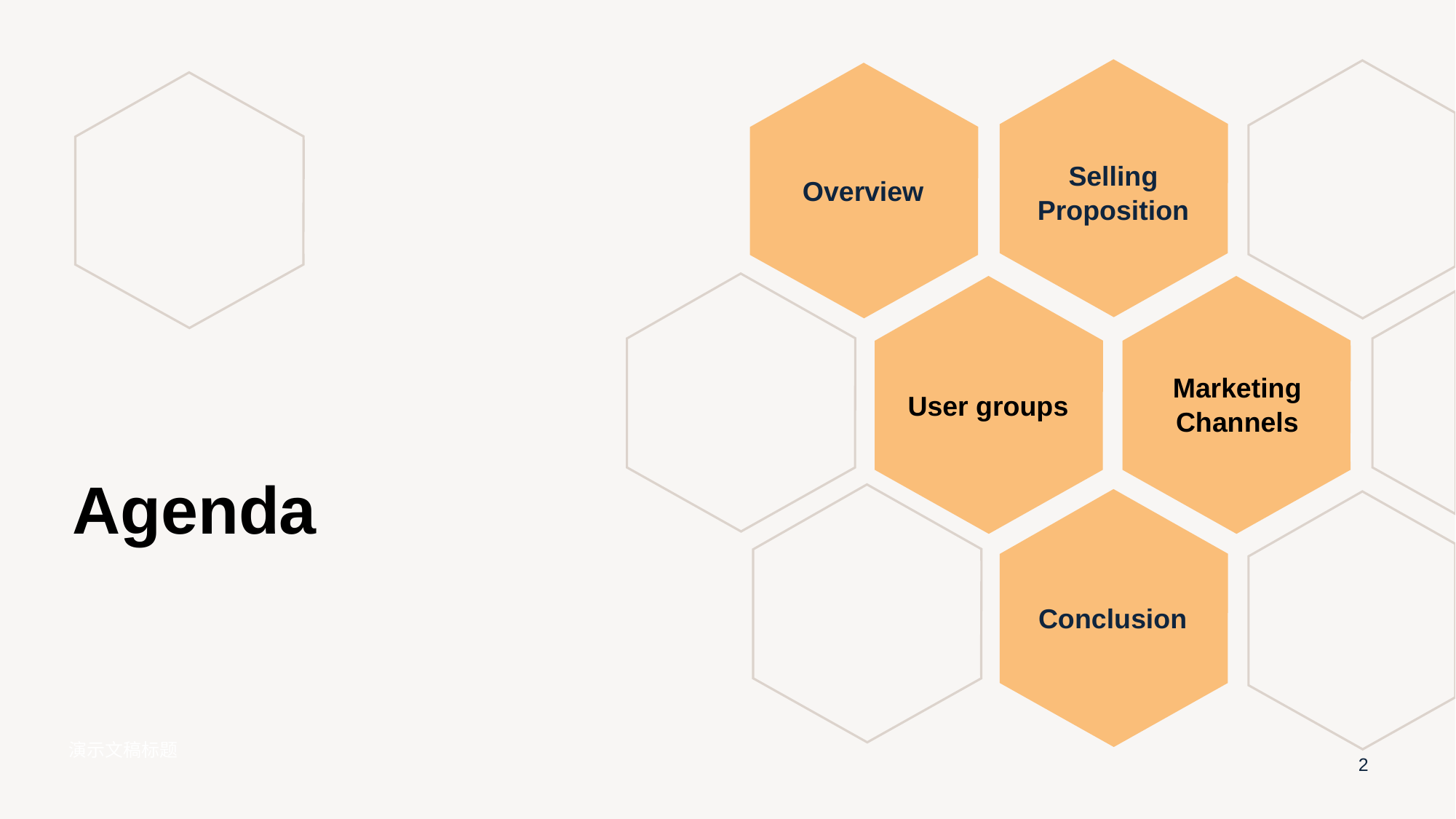

Overview
Selling Proposition
Marketing Channels
User groups
# Agenda
Conclusion
演示文稿标题
2